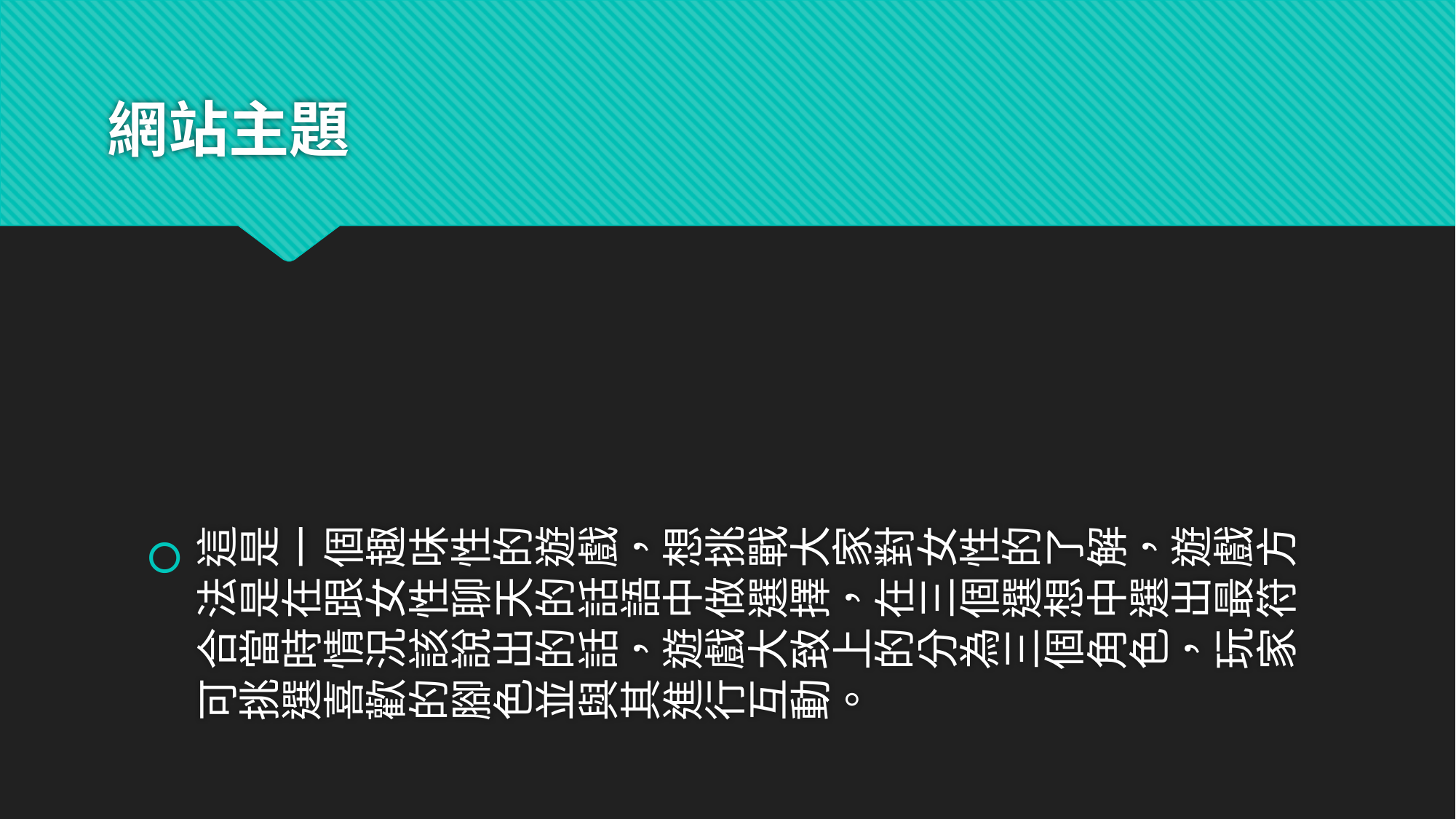

這是一個趣味性的遊戲，想挑戰大家對女性的了解，遊戲方法是在跟女性聊天的話語中做選擇，在三個選想中選出最符合當時情況該說出的話，遊戲大致上的分為三個角色，玩家可挑選喜歡的腳色並與其進行互動。
# 網站主題